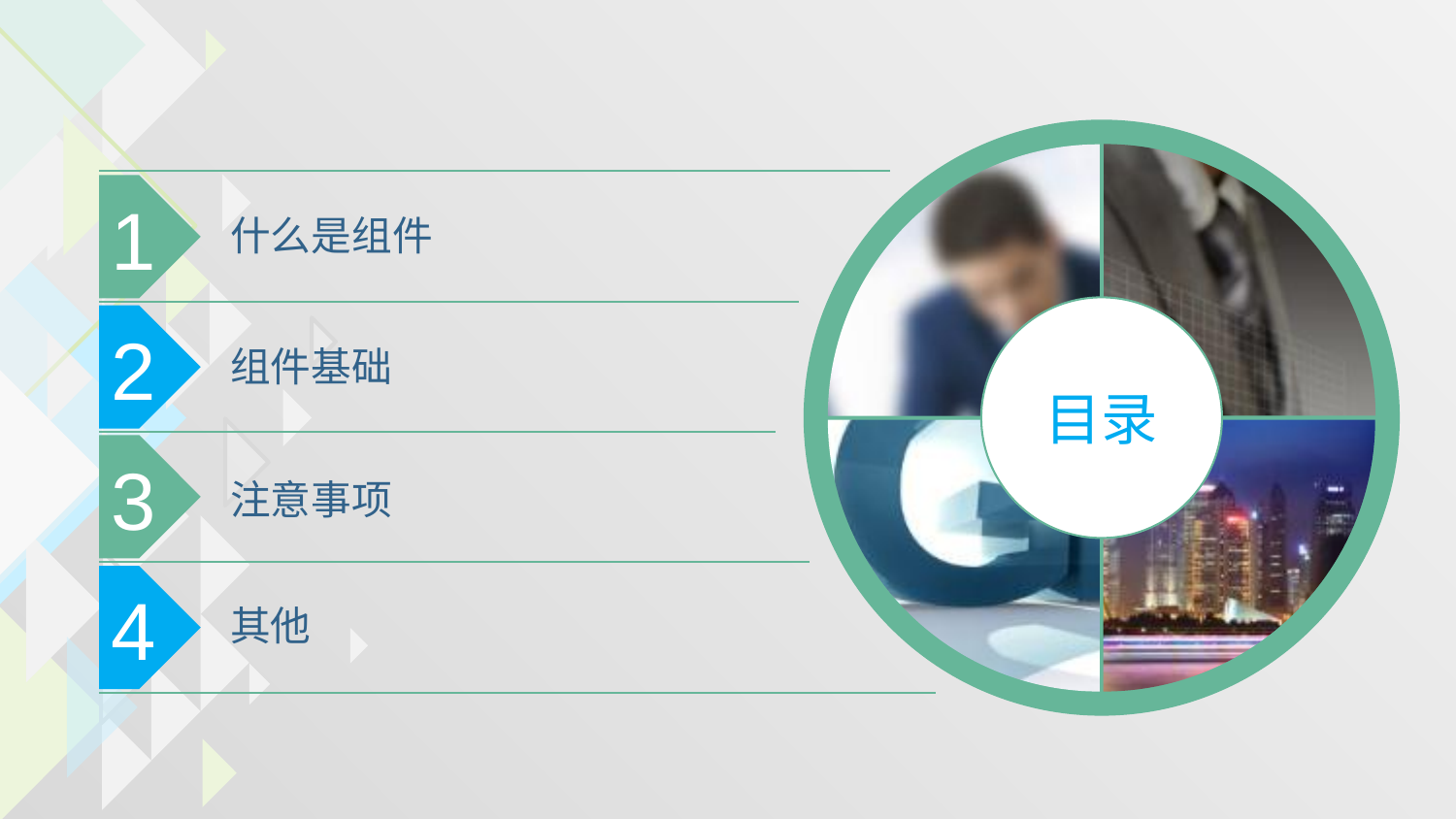

目录
1

什么是组件
2

组件基础

3

注意事项

4

其他